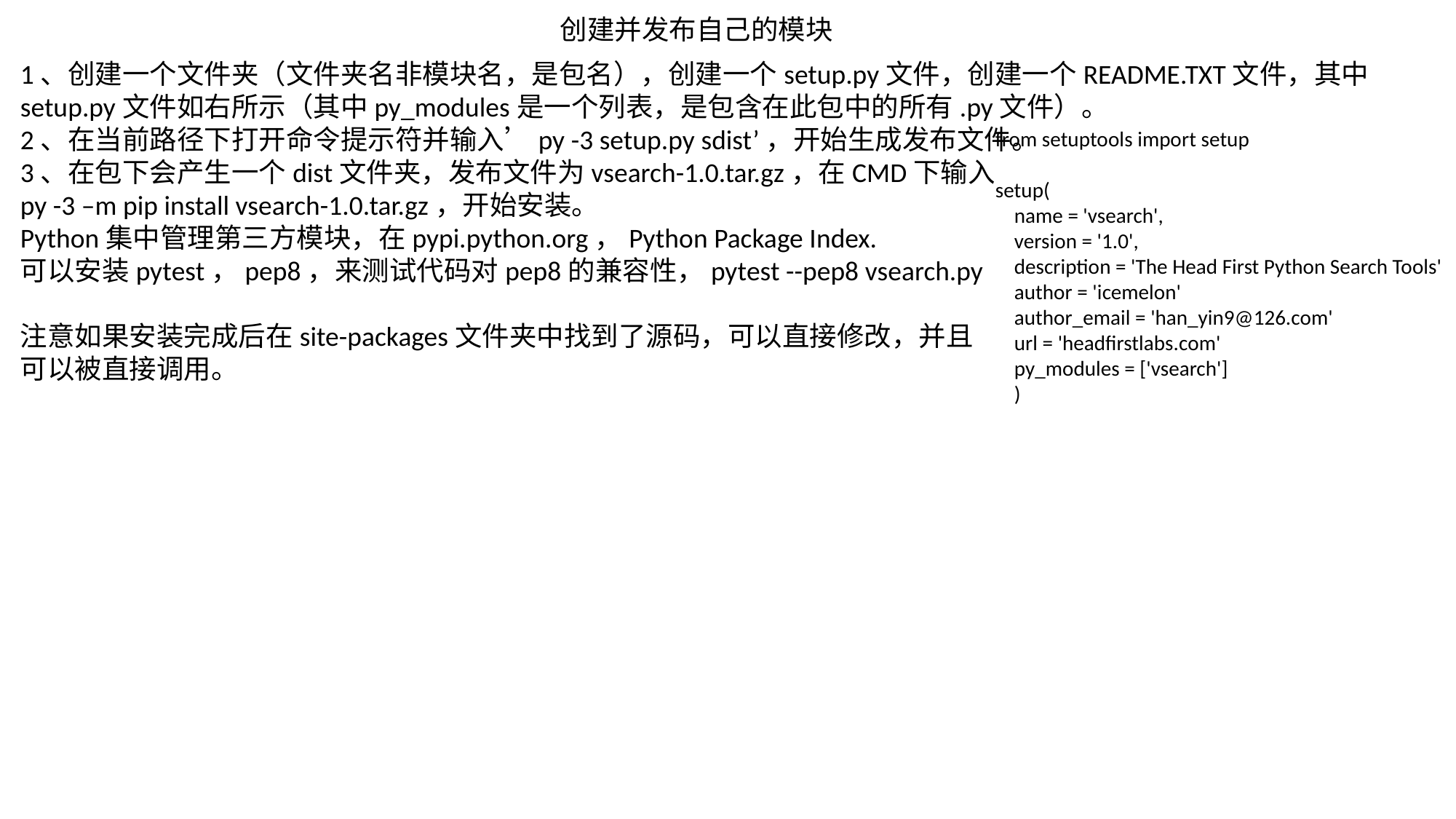

创建并发布自己的模块
1、创建一个文件夹（文件夹名非模块名，是包名），创建一个setup.py文件，创建一个README.TXT文件，其中setup.py文件如右所示（其中py_modules是一个列表，是包含在此包中的所有.py文件）。
2、在当前路径下打开命令提示符并输入’py -3 setup.py sdist’，开始生成发布文件。
3、在包下会产生一个dist文件夹，发布文件为vsearch-1.0.tar.gz，在CMD下输入
py -3 –m pip install vsearch-1.0.tar.gz，开始安装。
Python集中管理第三方模块，在pypi.python.org，Python Package Index.
可以安装pytest，pep8，来测试代码对pep8的兼容性，pytest --pep8 vsearch.py

注意如果安装完成后在site-packages文件夹中找到了源码，可以直接修改，并且
可以被直接调用。
from setuptools import setup

setup(
    name = 'vsearch',
    version = '1.0',
    description = 'The Head First Python Search Tools'
    author = 'icemelon'
    author_email = 'han_yin9@126.com'
    url = 'headfirstlabs.com'
    py_modules = ['vsearch']
    )